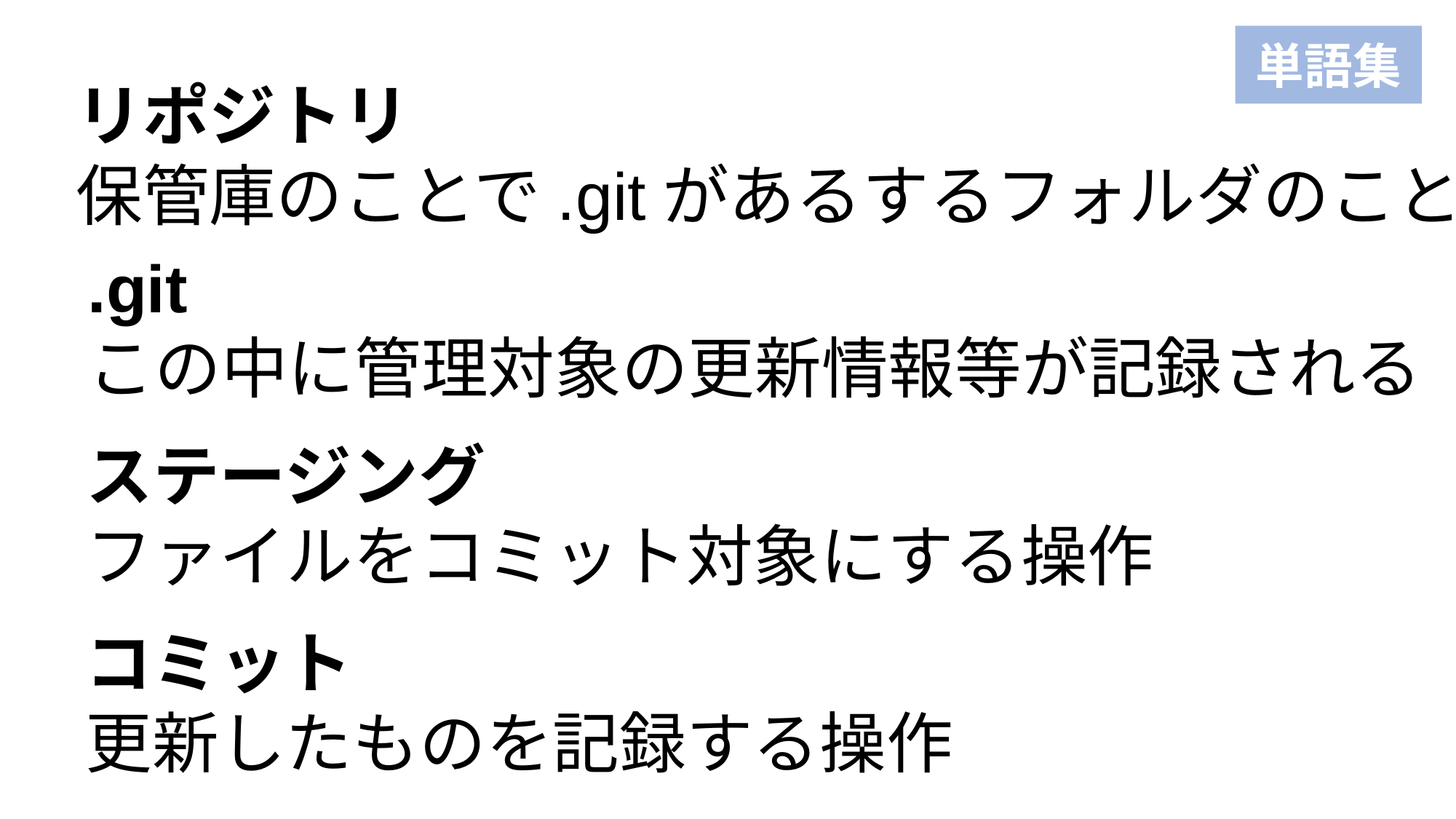

単語集
リポジトリ
保管庫のことで.gitがあるするフォルダのこと
.git
この中に管理対象の更新情報等が記録される
ステージング
ファイルをコミット対象にする操作
コミット
更新したものを記録する操作